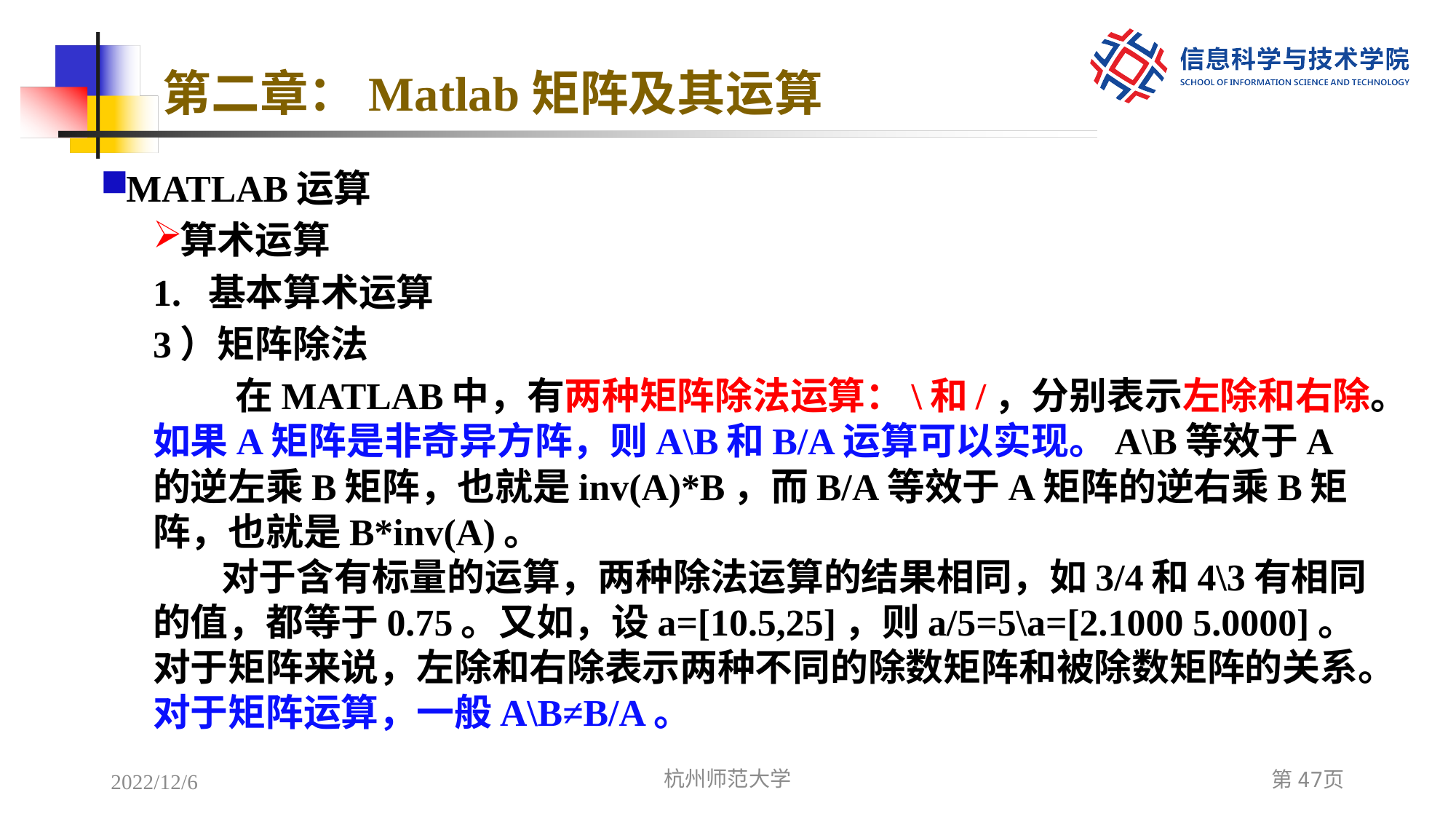

# 第二章：Matlab矩阵及其运算
MATLAB运算
算术运算
1.  基本算术运算
3）矩阵除法
在MATLAB中，有两种矩阵除法运算：\和/，分别表示左除和右除。如果A矩阵是非奇异方阵，则A\B和B/A运算可以实现。A\B等效于A的逆左乘B矩阵，也就是inv(A)*B，而B/A等效于A矩阵的逆右乘B矩阵，也就是B*inv(A)。
        对于含有标量的运算，两种除法运算的结果相同，如3/4和4\3有相同的值，都等于0.75。又如，设a=[10.5,25]，则a/5=5\a=[2.1000 5.0000]。对于矩阵来说，左除和右除表示两种不同的除数矩阵和被除数矩阵的关系。对于矩阵运算，一般A\B≠B/A。

2022/12/6
杭州师范大学
第47页